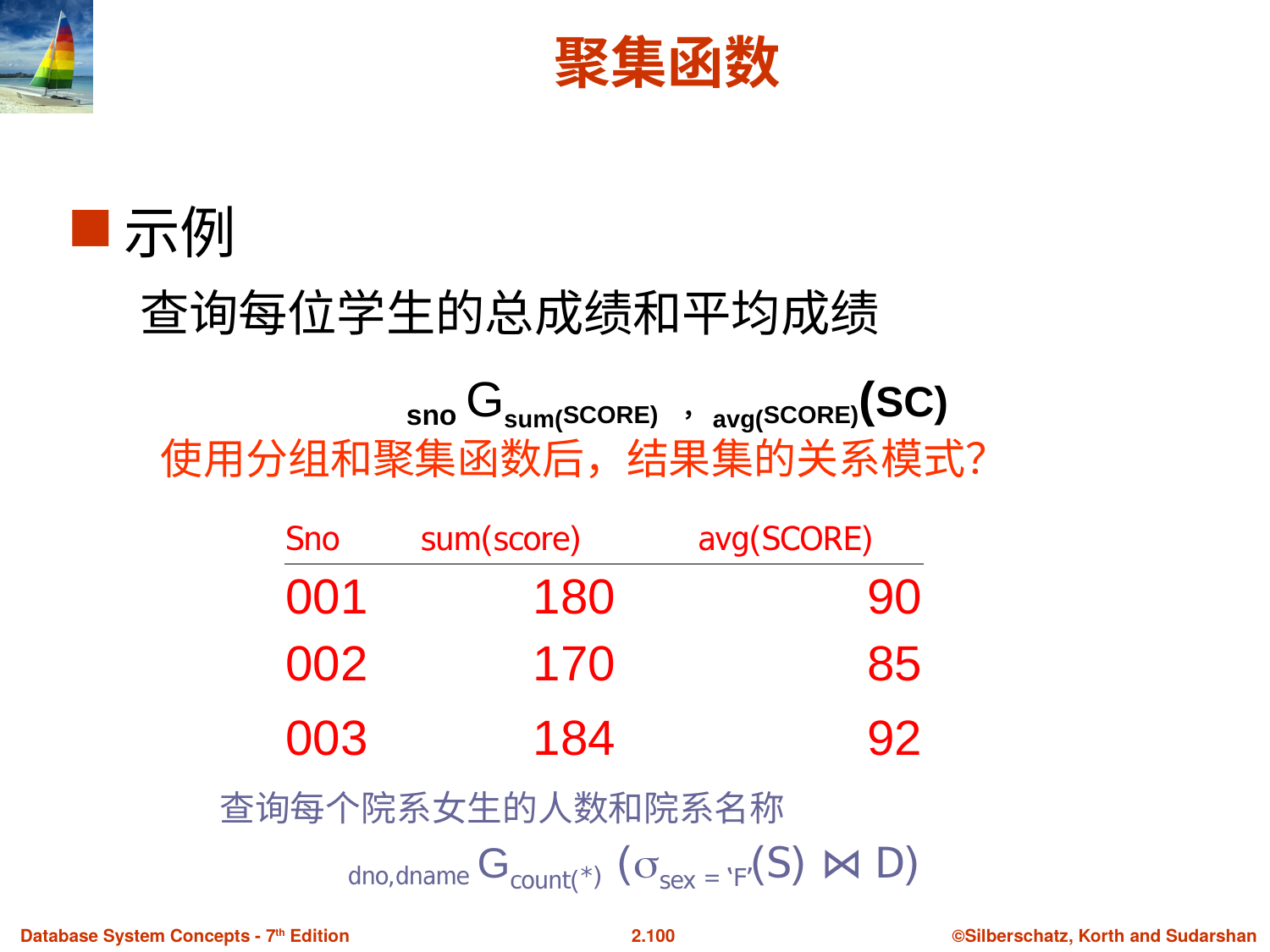

# 聚集函数
示例
查询每位学生的总成绩和平均成绩
sno Gsum(SCORE)  ，avg(SCORE)(SC)

使用分组和聚集函数后，结果集的关系模式？
| Sno | sum(score) | avg(SCORE) |
| --- | --- | --- |
| 001 | 180 | 90 |
| 002 | 170 | 85 |
| 003 | 184 | 92 |
查询每个院系女生的人数和院系名称
dno,dname Gcount(*)  (σsex = ‘F’(S) ⋈ D)